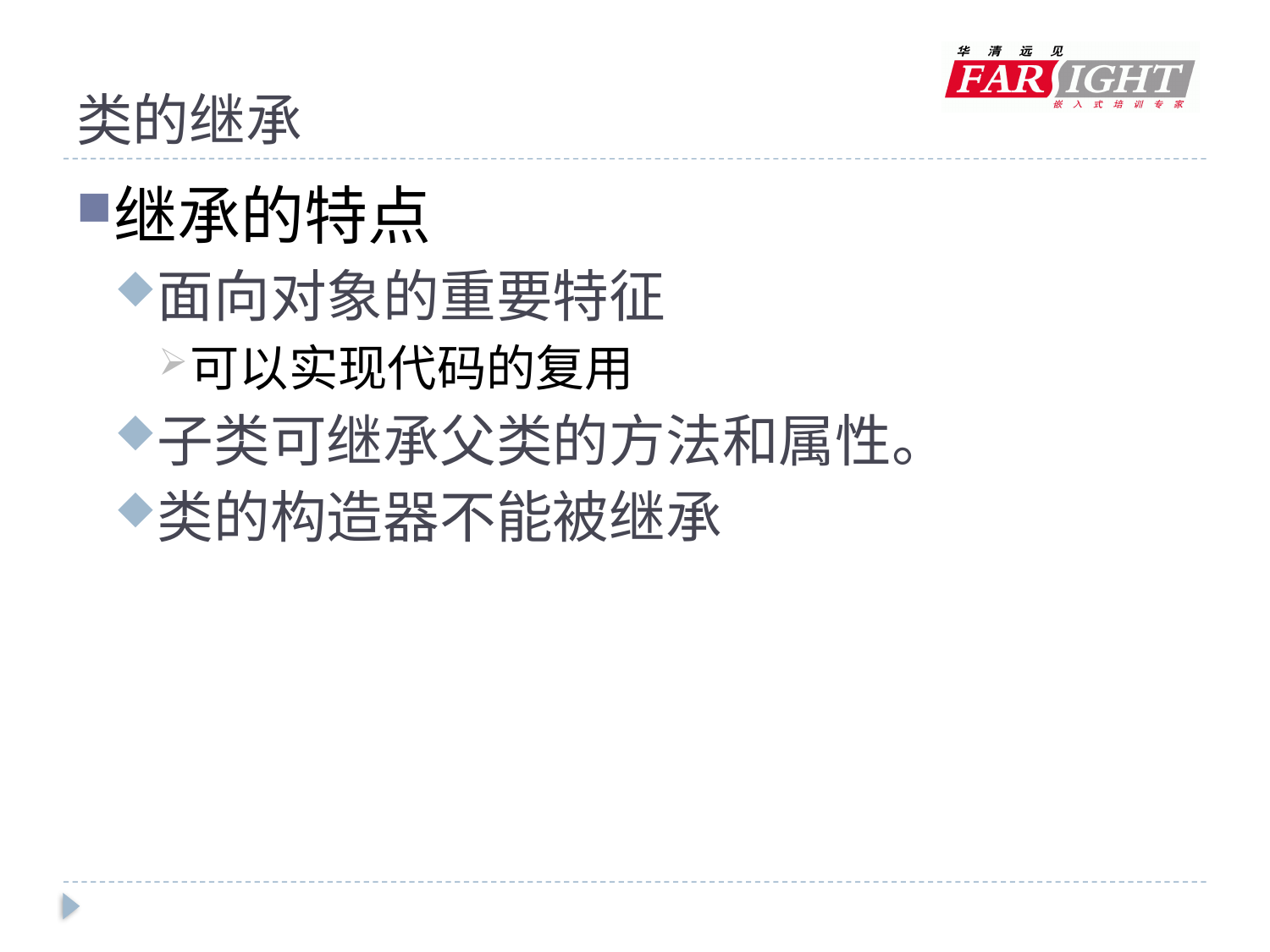

# 类的继承
继承的特点
面向对象的重要特征
可以实现代码的复用
子类可继承父类的方法和属性。
类的构造器不能被继承